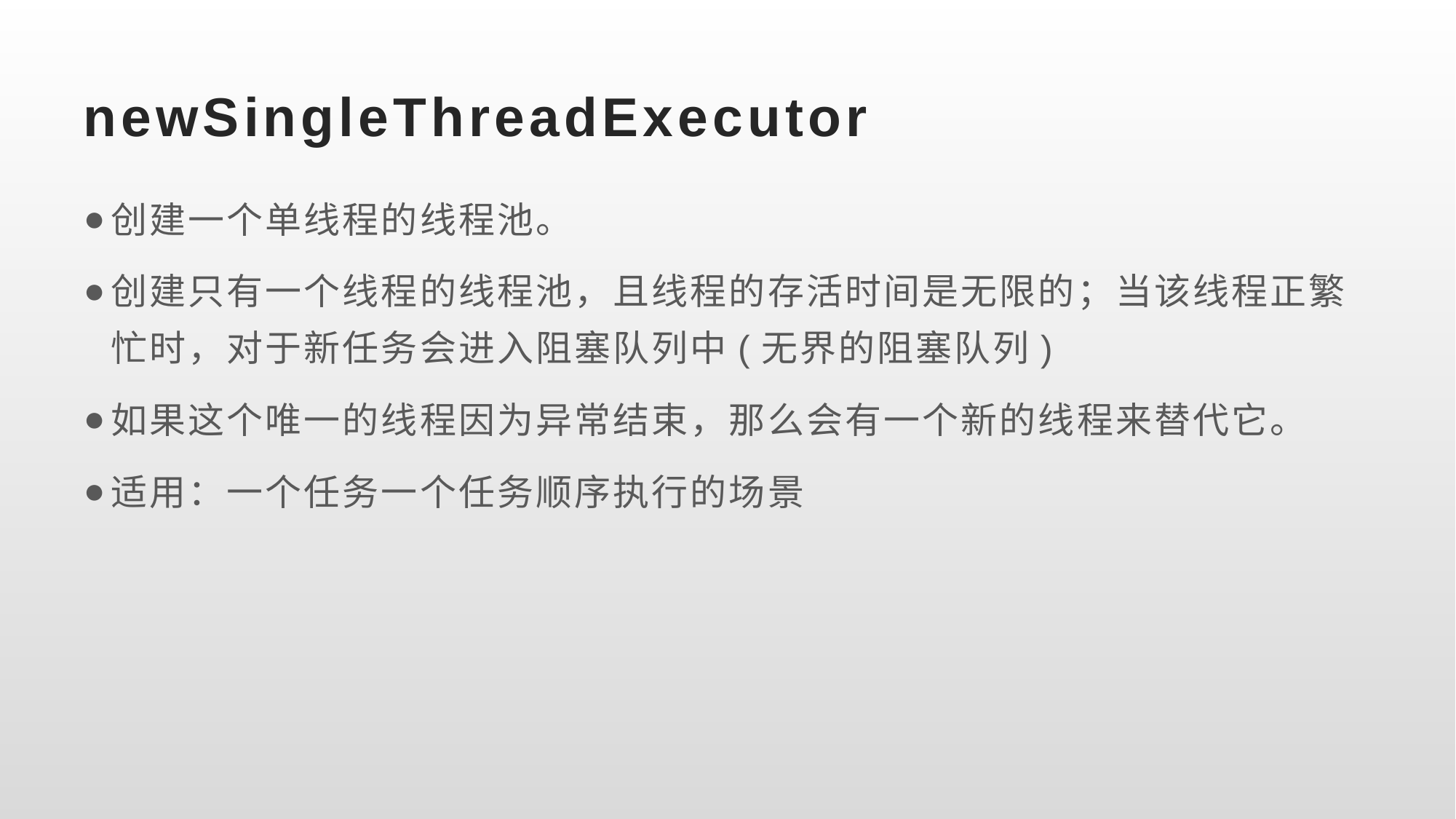

# newSingleThreadExecutor
创建一个单线程的线程池。
创建只有一个线程的线程池，且线程的存活时间是无限的；当该线程正繁忙时，对于新任务会进入阻塞队列中(无界的阻塞队列)
如果这个唯一的线程因为异常结束，那么会有一个新的线程来替代它。
适用：一个任务一个任务顺序执行的场景